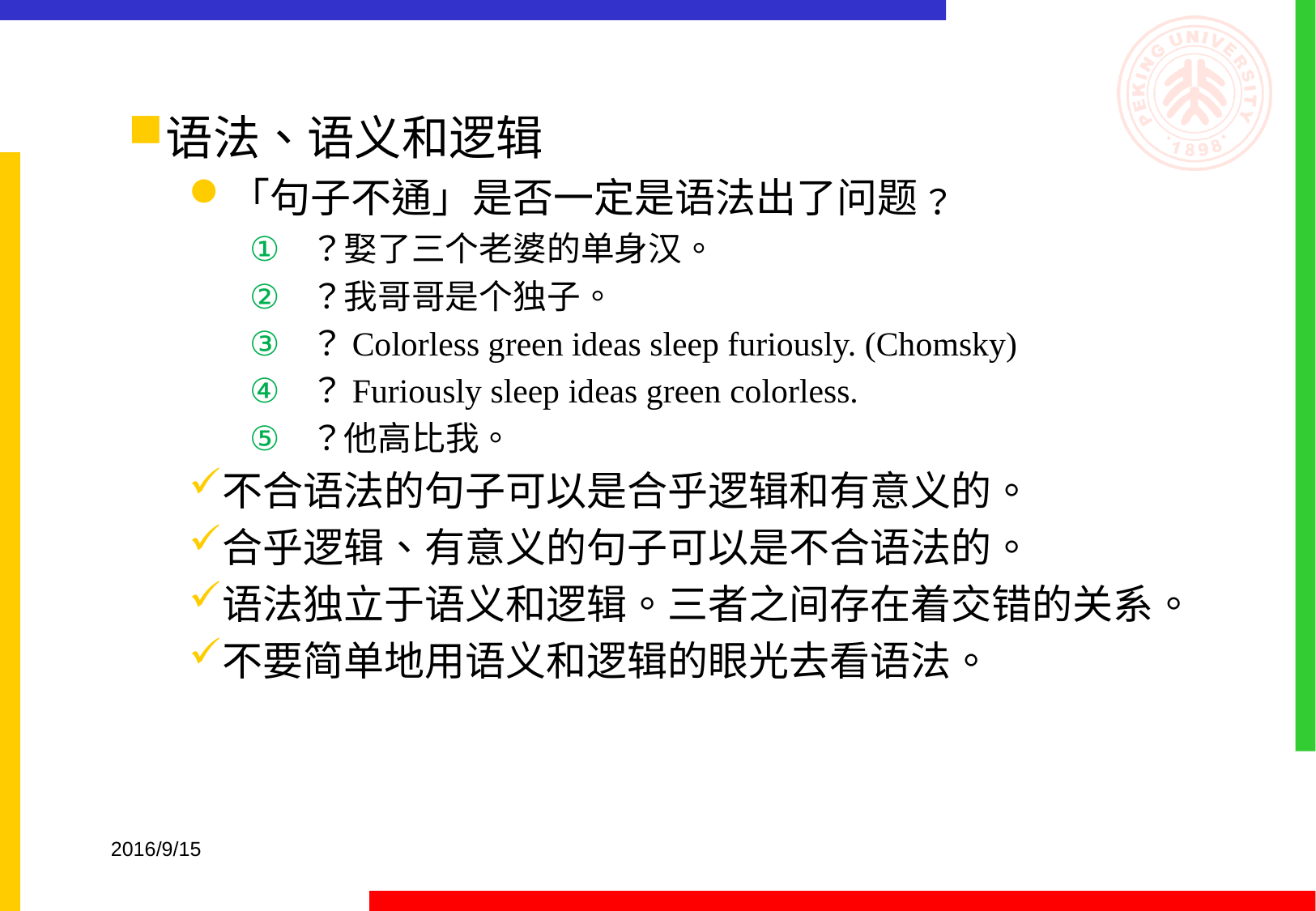

语法、语义和逻辑
「句子不通」是否一定是语法出了问题﹖
？娶了三个老婆的单身汉。
？我哥哥是个独子。
？Colorless green ideas sleep furiously. (Chomsky)
？Furiously sleep ideas green colorless.
？他高比我。
不合语法的句子可以是合乎逻辑和有意义的。
合乎逻辑、有意义的句子可以是不合语法的。
语法独立于语义和逻辑。三者之间存在着交错的关系。
不要简单地用语义和逻辑的眼光去看语法。

2016/9/15